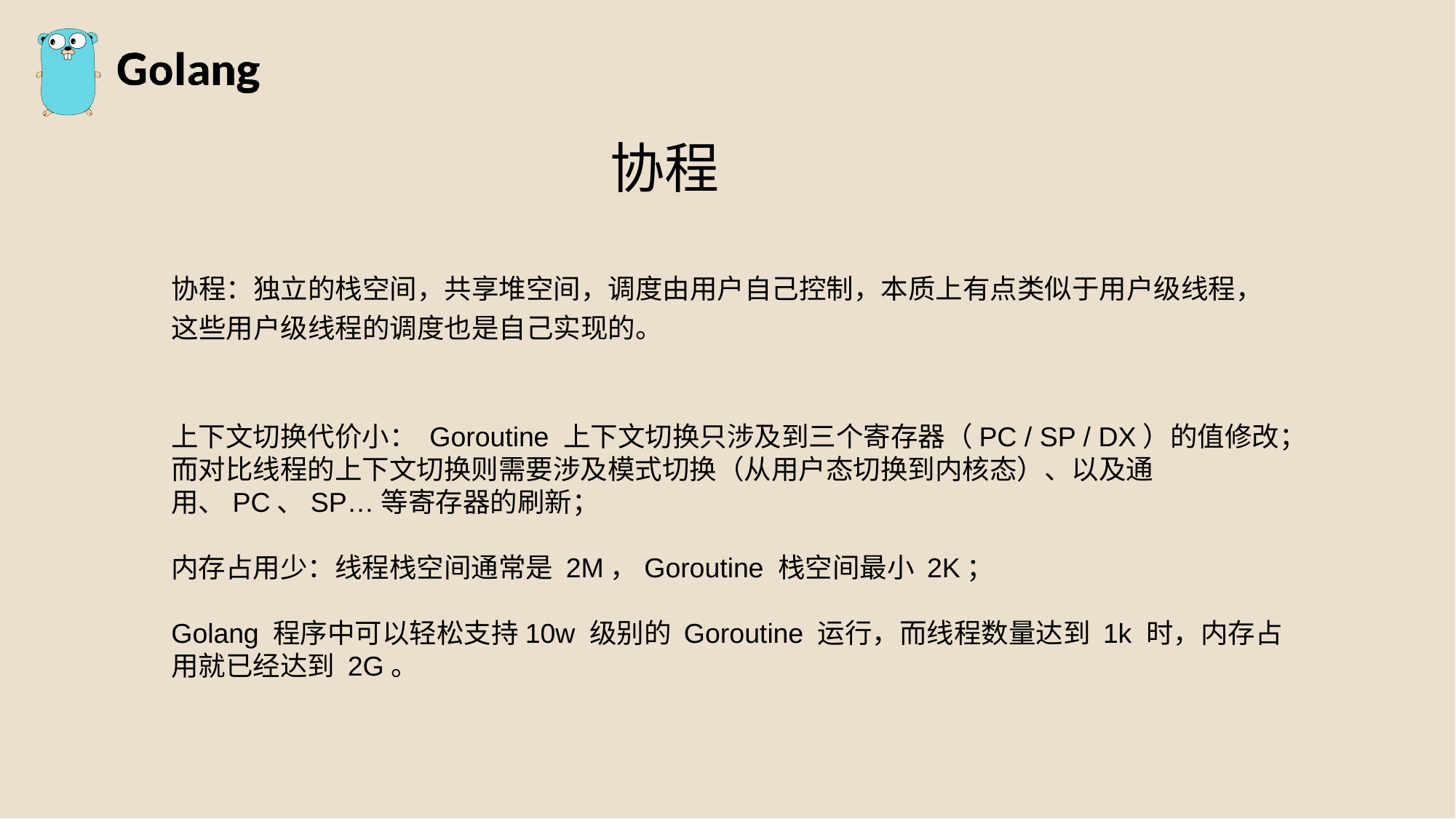

协程
协程：独立的栈空间，共享堆空间，调度由用户自己控制，本质上有点类似于用户级线程，这些用户级线程的调度也是自己实现的。
上下文切换代价小： Goroutine 上下文切换只涉及到三个寄存器（PC / SP / DX）的值修改；而对比线程的上下文切换则需要涉及模式切换（从用户态切换到内核态）、以及通用、PC、SP…等寄存器的刷新；

内存占用少：线程栈空间通常是 2M，Goroutine 栈空间最小 2K；

Golang 程序中可以轻松支持10w 级别的 Goroutine 运行，而线程数量达到 1k 时，内存占用就已经达到 2G。